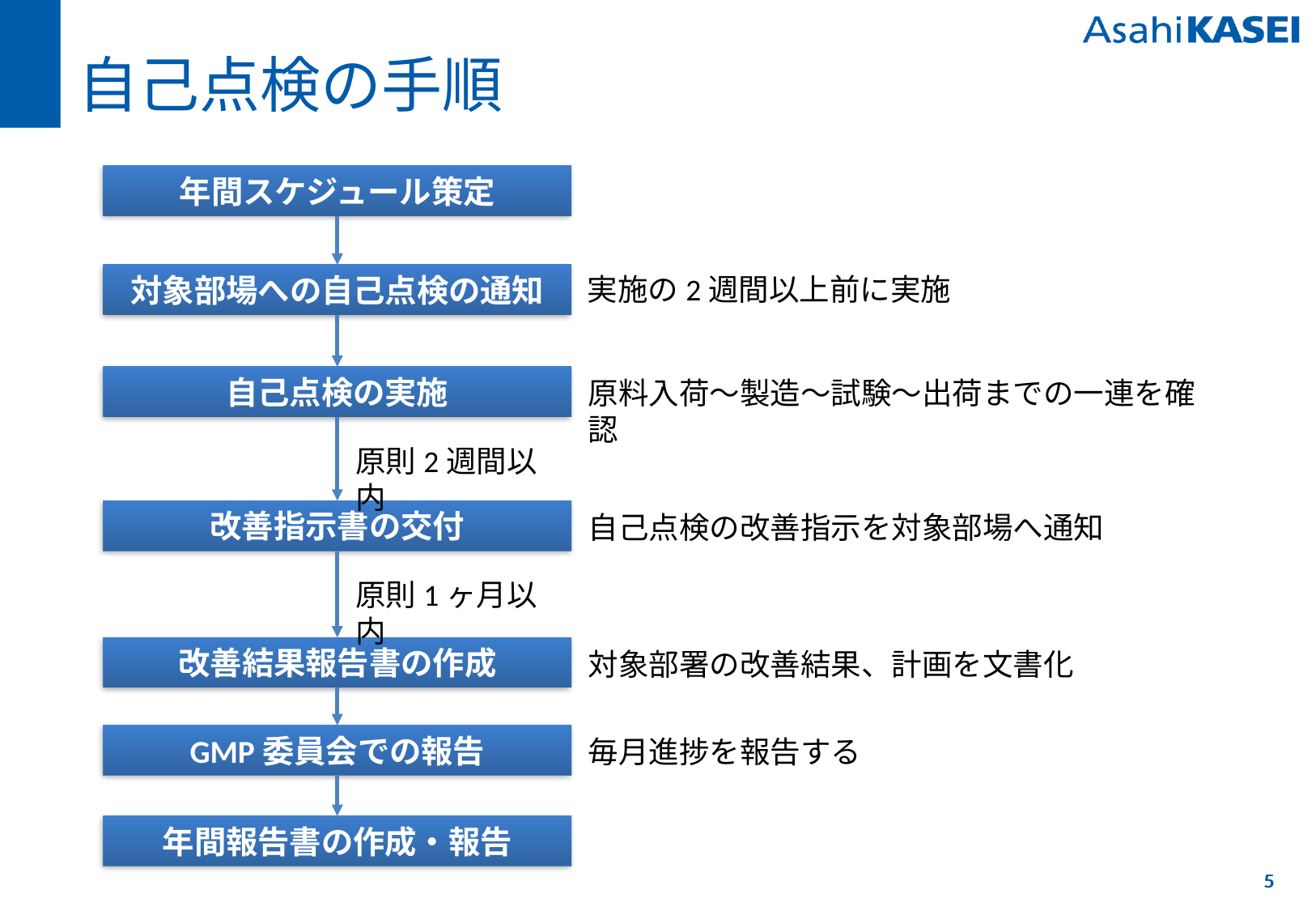

# 自己点検の手順
年間スケジュール策定
対象部場への自己点検の通知
実施の2週間以上前に実施
自己点検の実施
原料入荷～製造～試験～出荷までの一連を確認
原則2週間以内
改善指示書の交付
自己点検の改善指示を対象部場へ通知
原則1ヶ月以内
改善結果報告書の作成
対象部署の改善結果、計画を文書化
GMP委員会での報告
毎月進捗を報告する
年間報告書の作成・報告